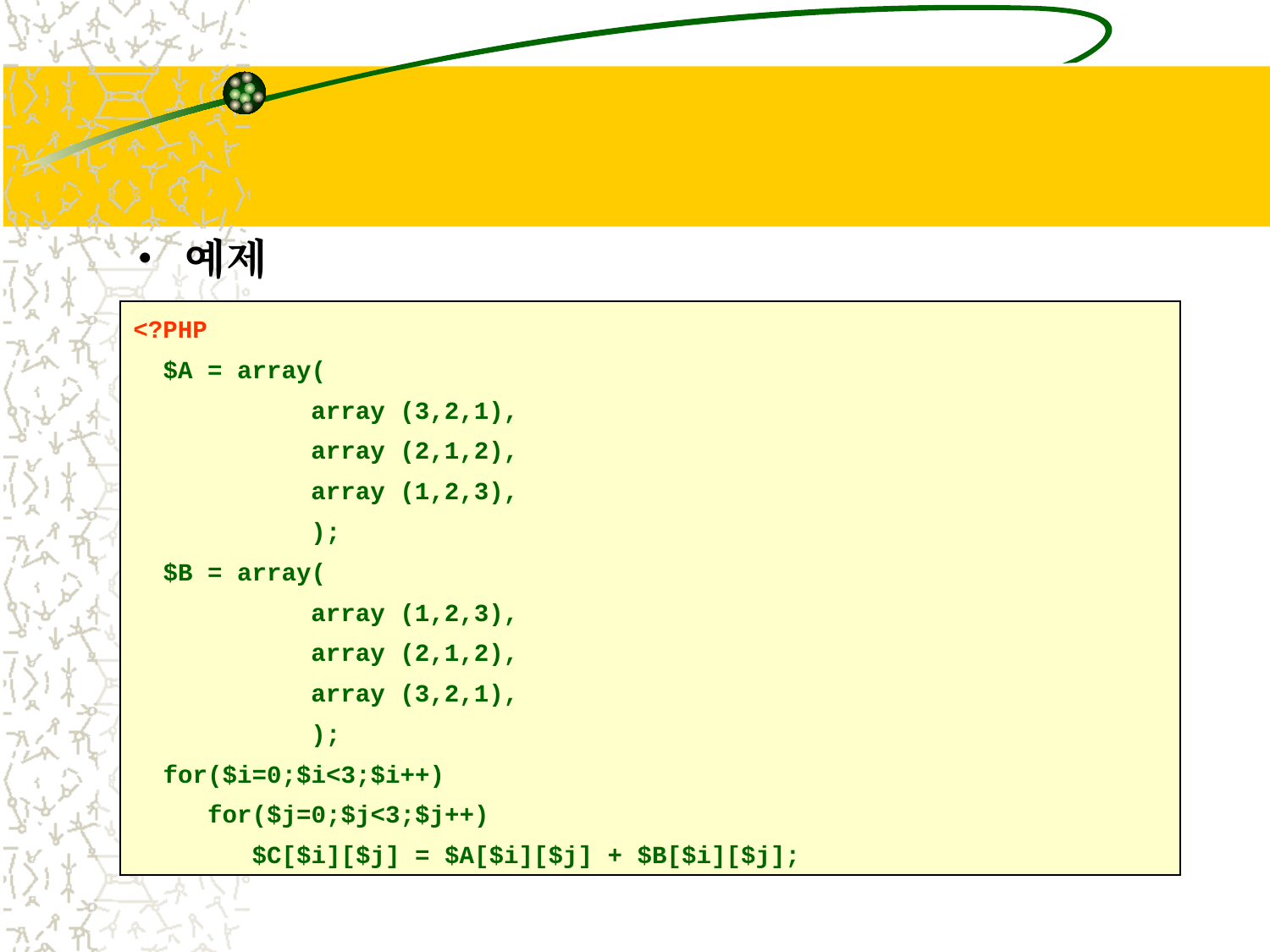

#
예제
<?PHP
  $A = array(
            array (3,2,1),
            array (2,1,2),
            array (1,2,3),
            );
  $B = array(
            array (1,2,3),
            array (2,1,2),
            array (3,2,1),
            );
  for($i=0;$i<3;$i++)
     for($j=0;$j<3;$j++)
        $C[$i][$j] = $A[$i][$j] + $B[$i][$j];